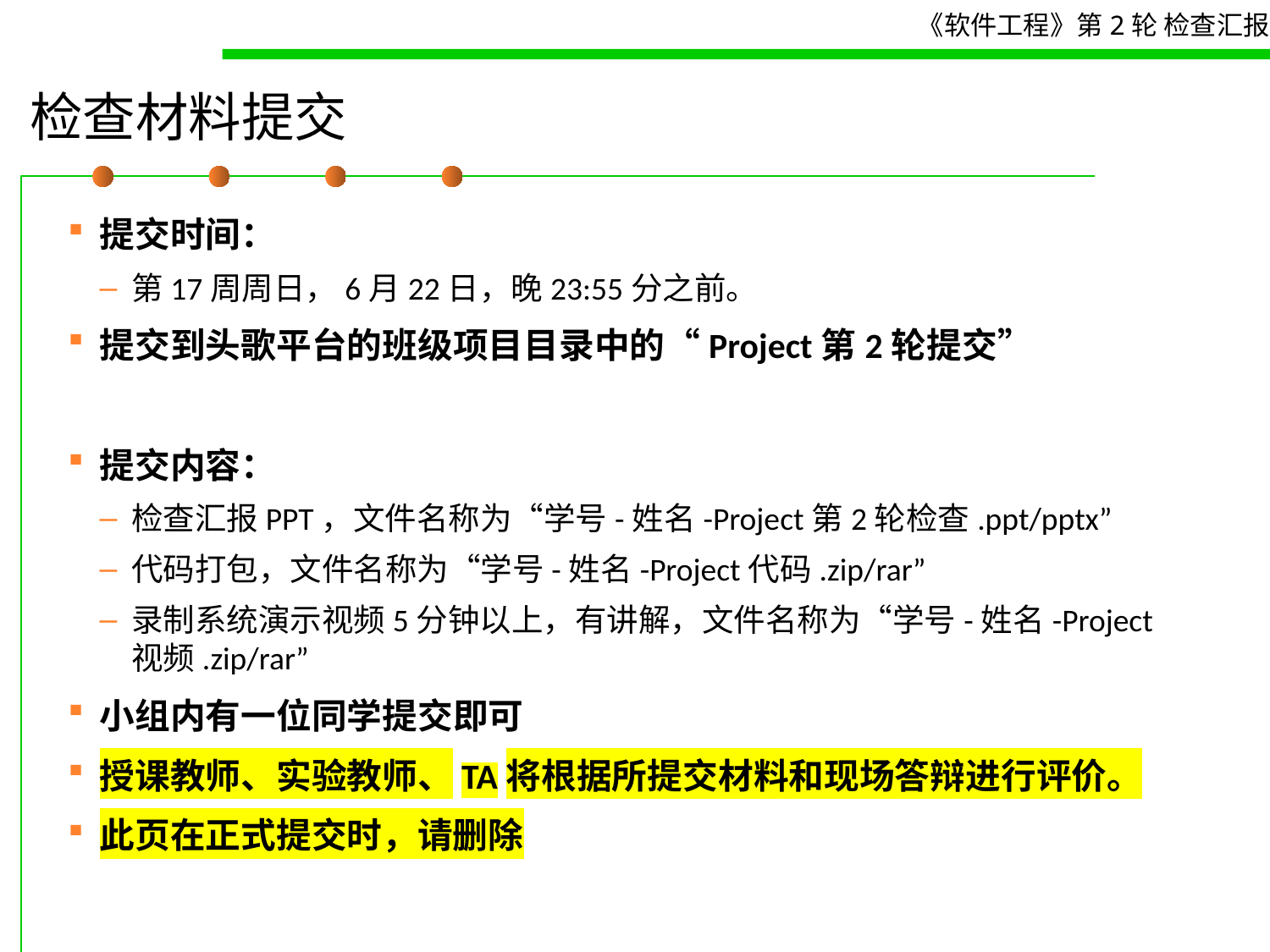

# 检查材料提交
提交时间：
第17周周日，6月22日，晚23:55分之前。
提交到头歌平台的班级项目目录中的“Project第2轮提交”

提交内容：
检查汇报PPT，文件名称为“学号-姓名-Project第2轮检查.ppt/pptx”
代码打包，文件名称为“学号-姓名-Project代码.zip/rar”
录制系统演示视频5分钟以上，有讲解，文件名称为“学号-姓名-Project视频.zip/rar”
小组内有一位同学提交即可
授课教师、实验教师、TA将根据所提交材料和现场答辩进行评价。
此页在正式提交时，请删除